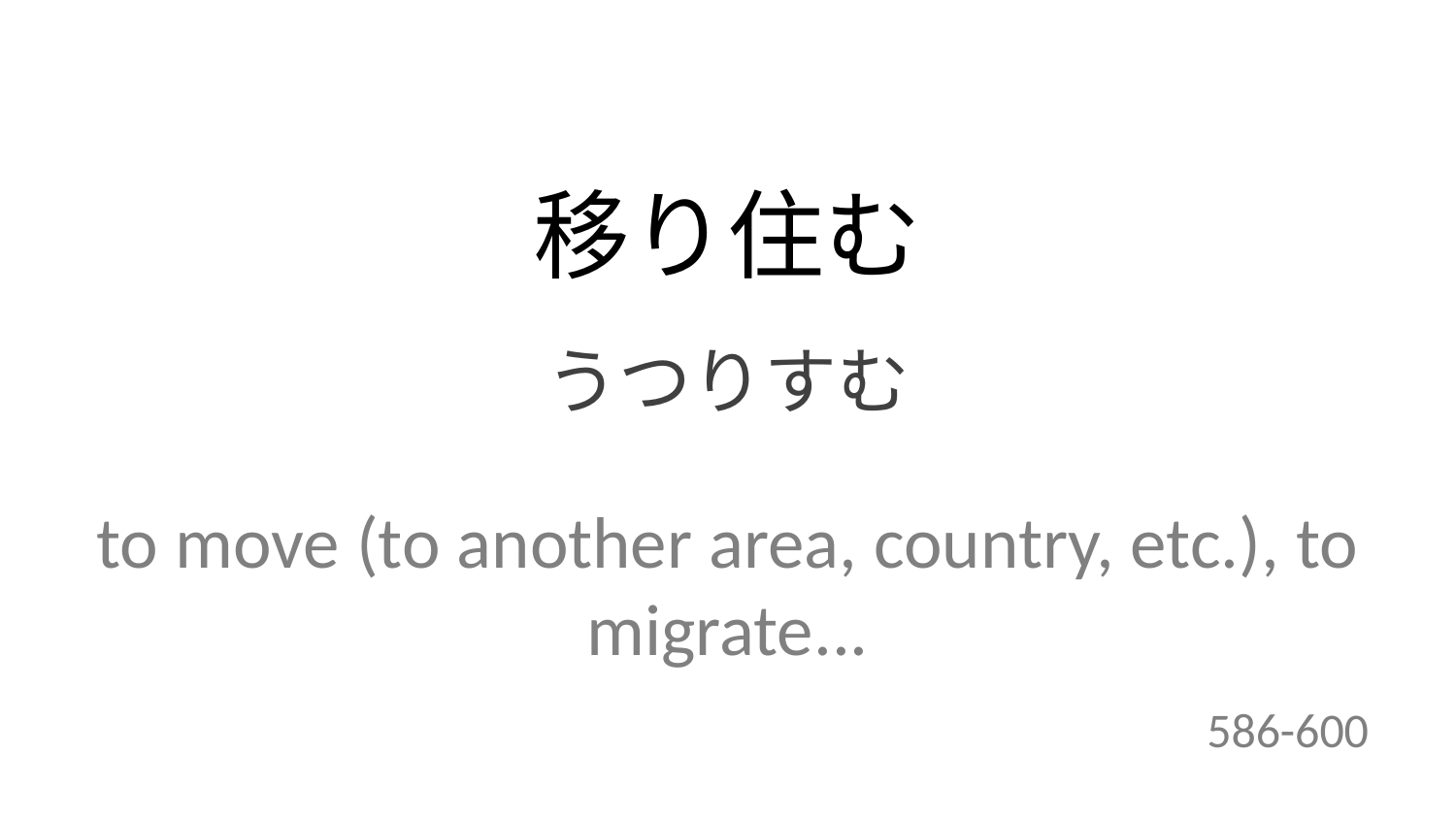

移り住む

うつりすむ
to move (to another area, country, etc.), to migrate...
586-600